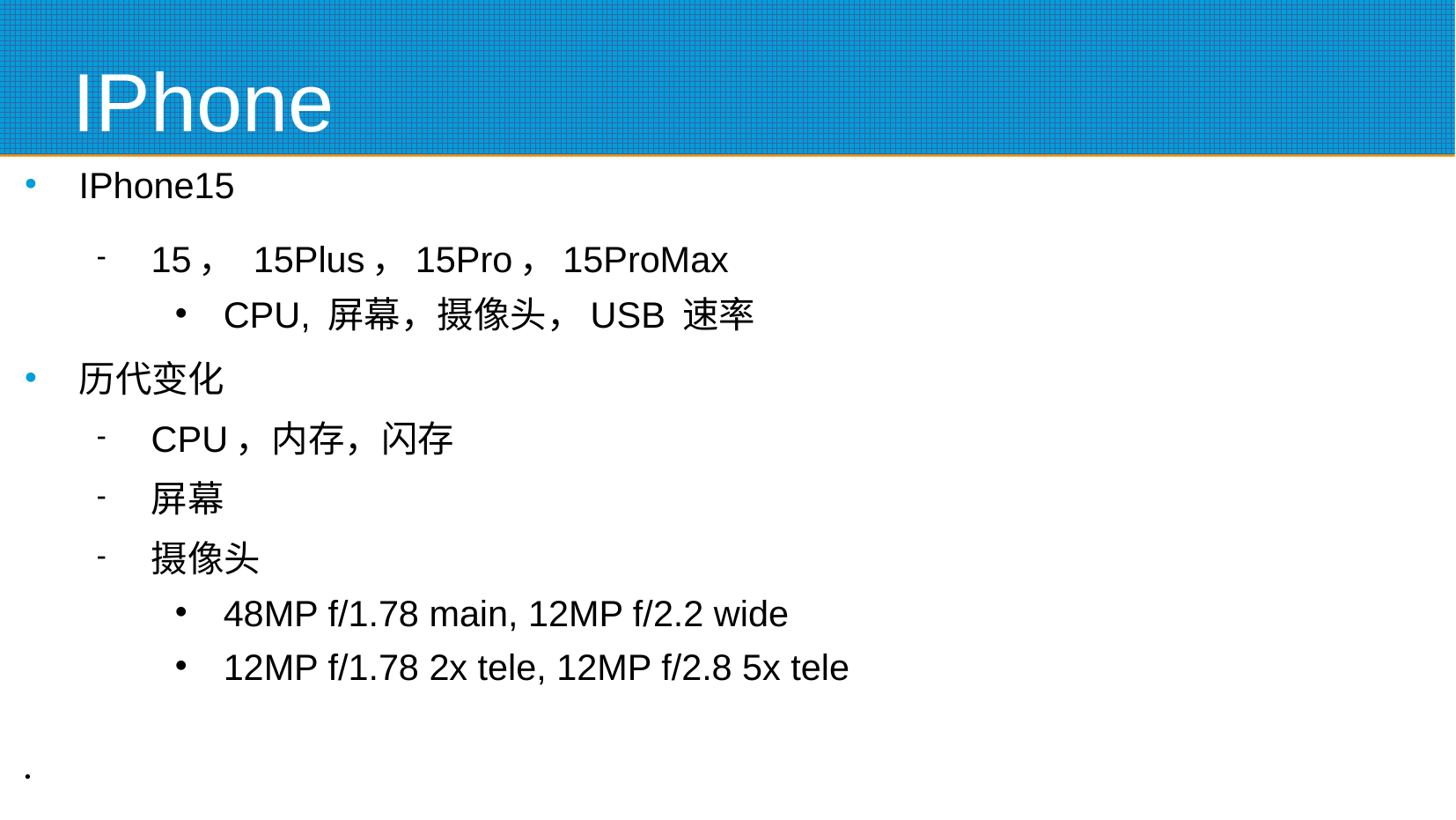

# IPhone
IPhone15
15， 15Plus，15Pro，15ProMax
CPU, 屏幕，摄像头，USB 速率
历代变化
CPU，内存，闪存
屏幕
摄像头
48MP f/1.78 main, 12MP f/2.2 wide
12MP f/1.78 2x tele, 12MP f/2.8 5x tele